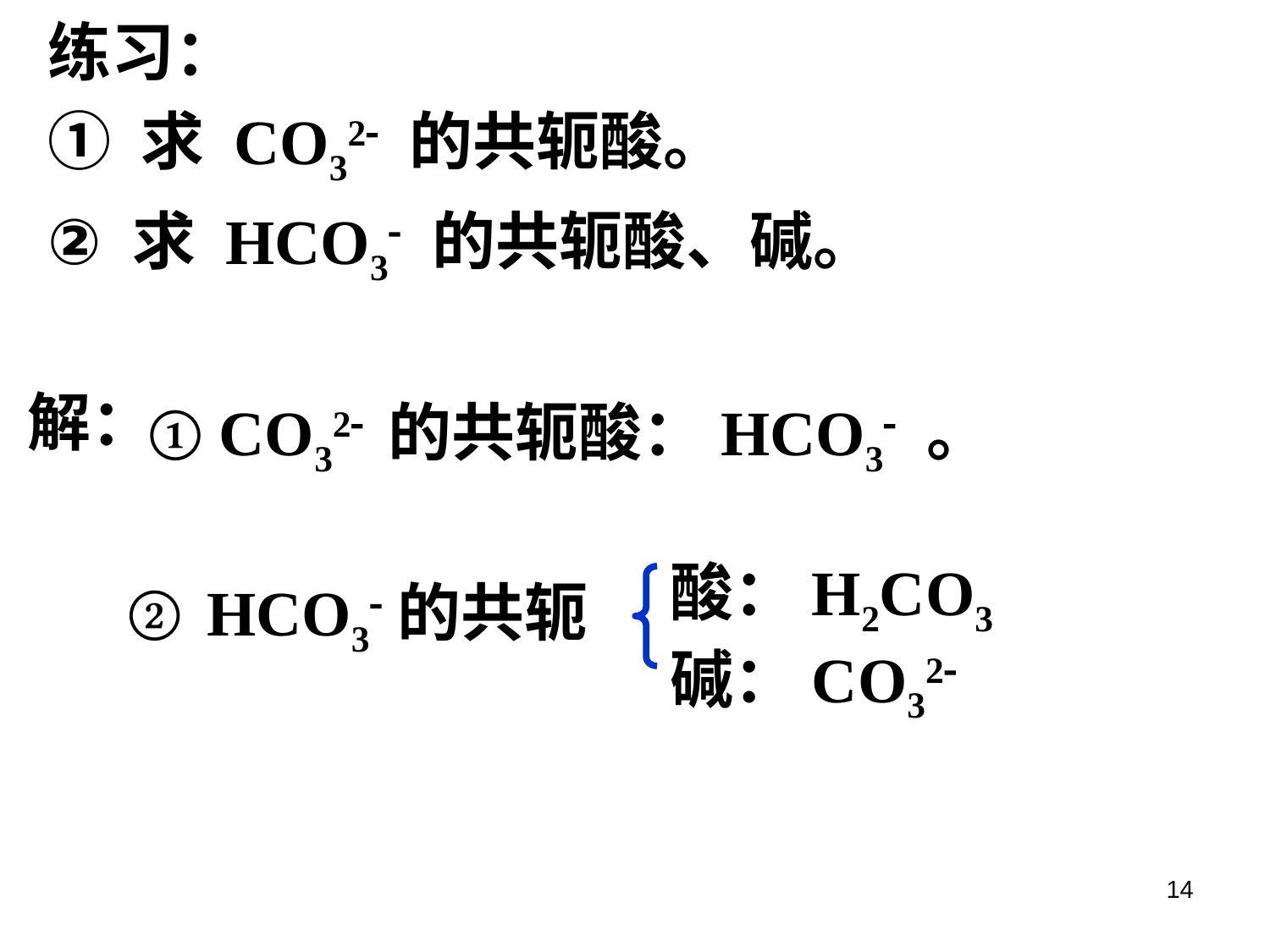

练习：
① 求 CO32− 的共轭酸。
求 HCO3− 的共轭酸、碱。
解：
① CO32− 的共轭酸：HCO3− 。
酸：H2CO3
碱：CO32−

 HCO3−的共轭
14